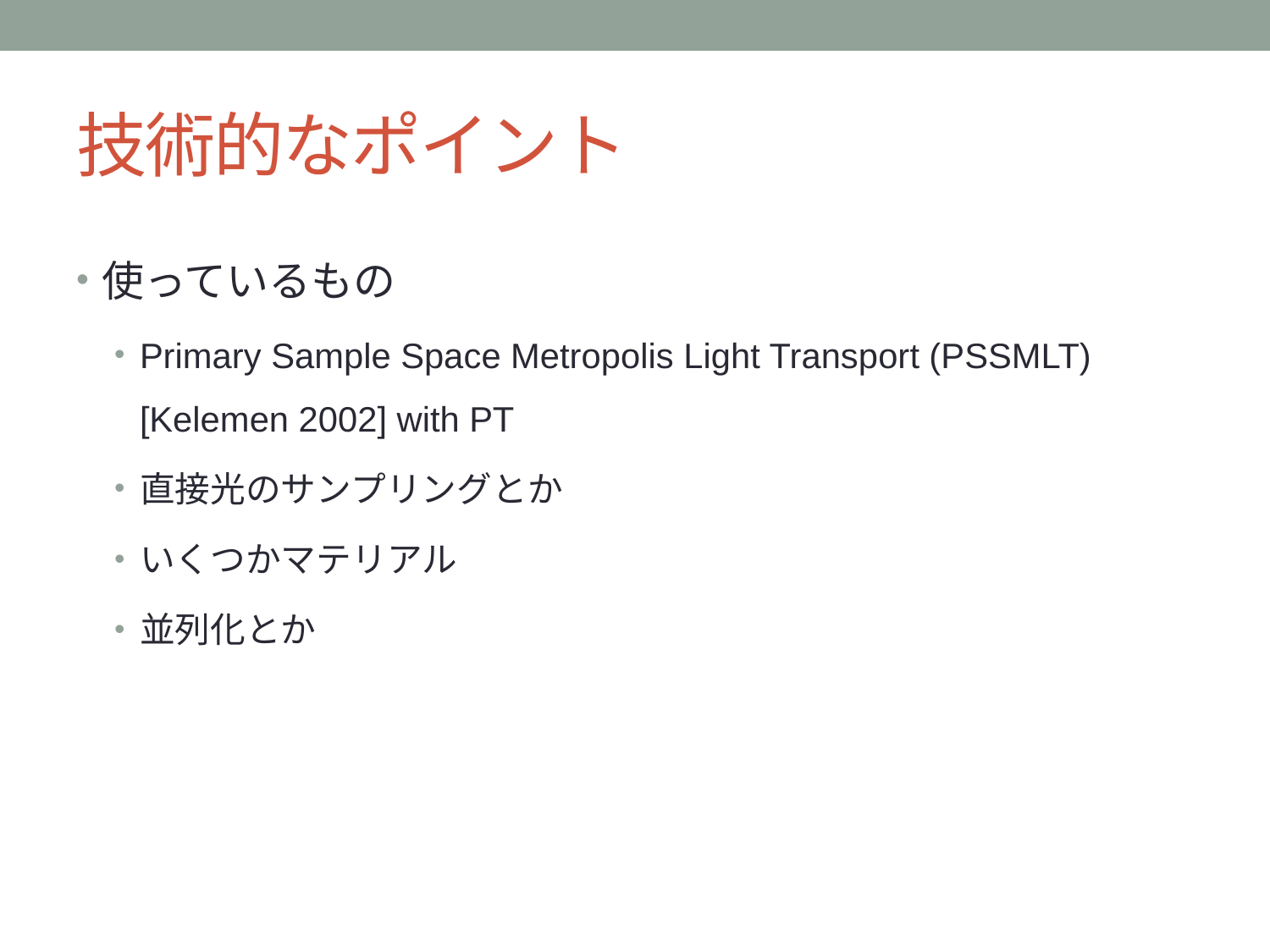

# 技術的なポイント
使っているもの
Primary Sample Space Metropolis Light Transport (PSSMLT) [Kelemen 2002] with PT
直接光のサンプリングとか
いくつかマテリアル
並列化とか